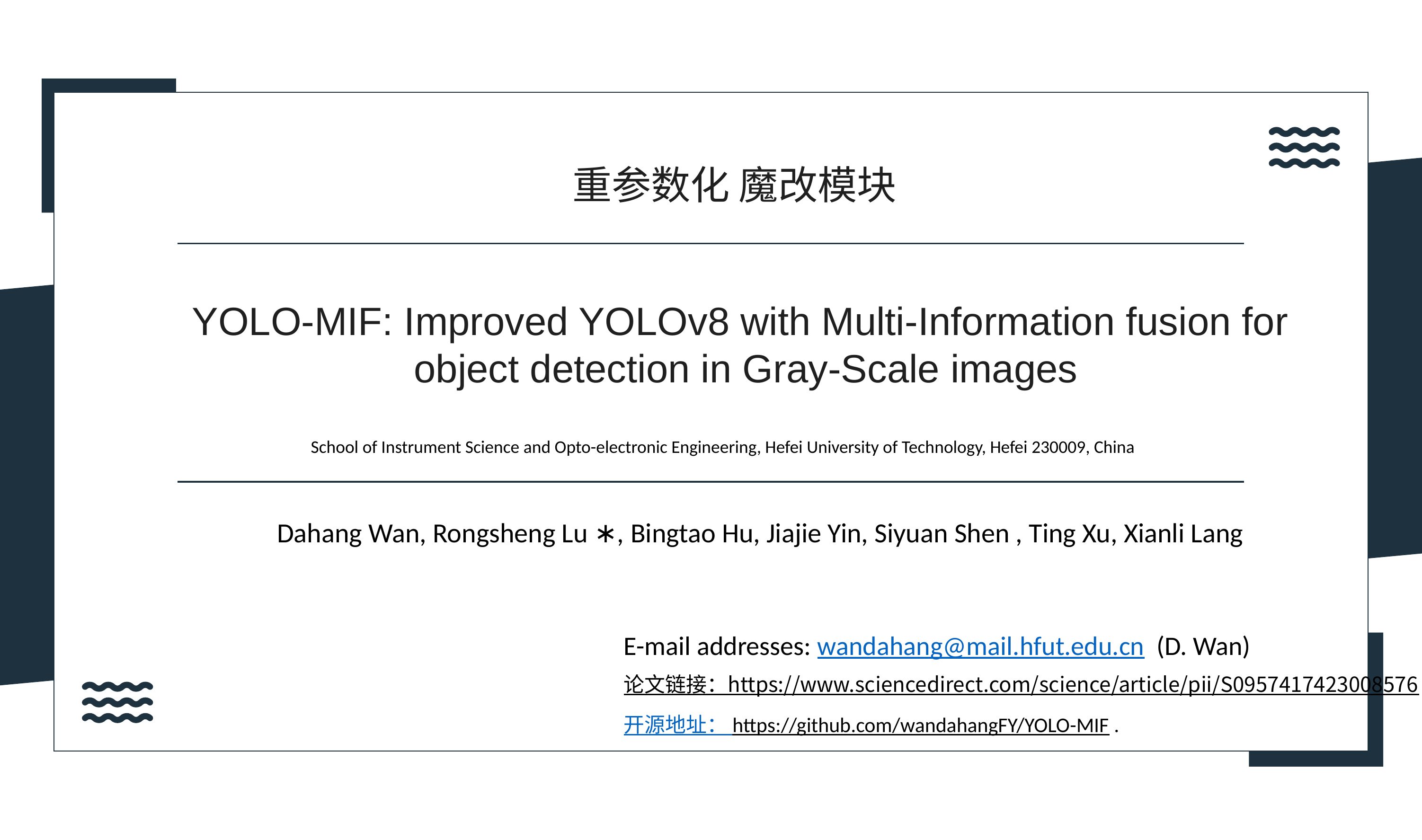

E-mail addresses: wandahang@mail.hfut.edu.cn (D. Wan)

重参数化 魔改模块
YOLO-MIF: Improved YOLOv8 with Multi-Information fusion for
object detection in Gray-Scale images
School of Instrument Science and Opto-electronic Engineering, Hefei University of Technology, Hefei 230009, China
Dahang Wan, Rongsheng Lu ∗, Bingtao Hu, Jiajie Yin, Siyuan Shen , Ting Xu, Xianli Lang
E-mail addresses: wandahang@mail.hfut.edu.cn  (D. Wan)

论文链接：https://www.sciencedirect.com/science/article/pii/S0957417423008576

开源地址： https://github.com/wandahangFY/YOLO-MIF .